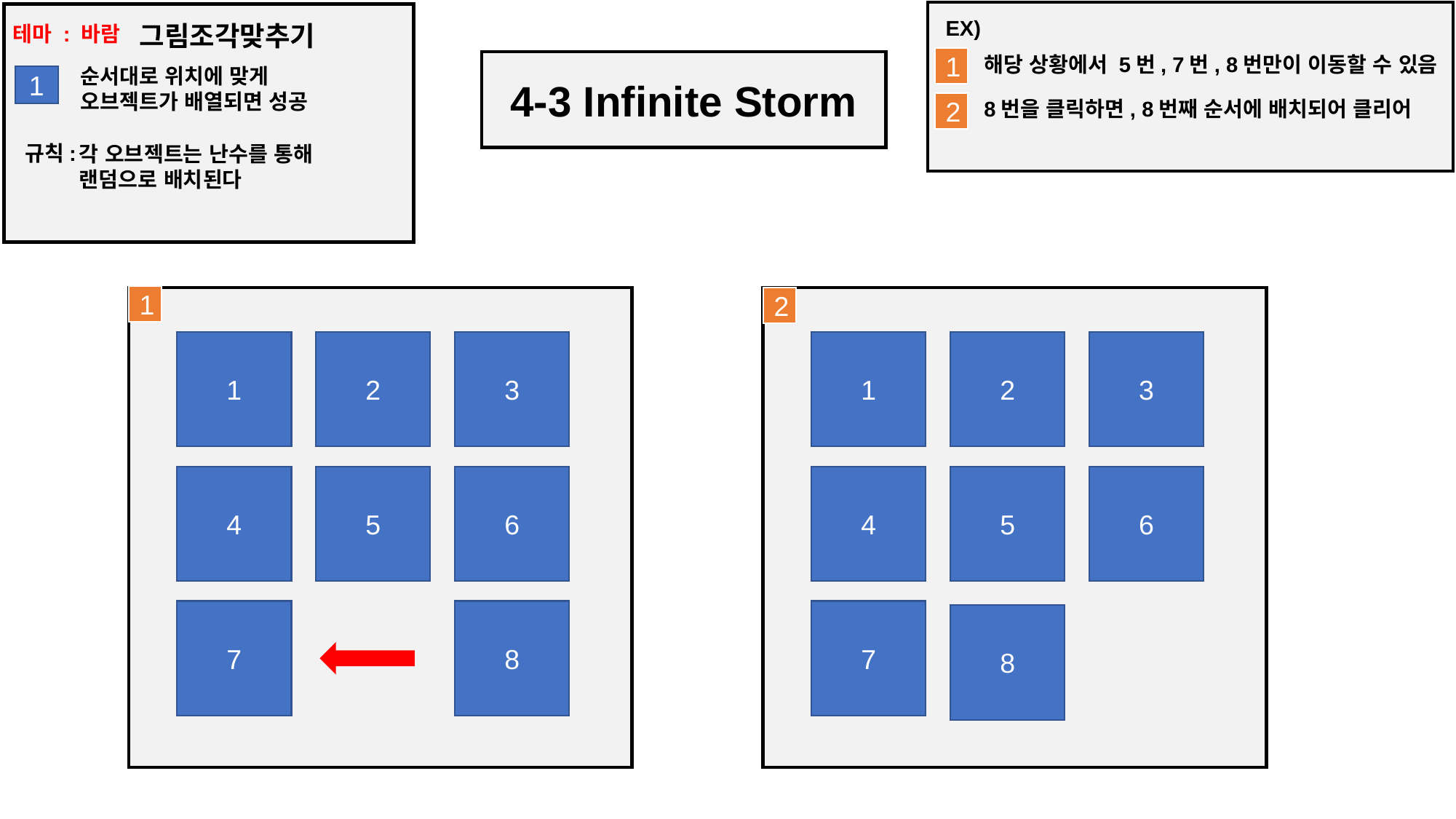

EX)
그림조각맞추기
테마 : 바람
해당 상황에서 5번, 7번, 8번만이 이동할 수 있음
1
4-3 Infinite Storm
순서대로 위치에 맞게
오브젝트가 배열되면 성공
1
8번을 클릭하면, 8번째 순서에 배치되어 클리어
2
규칙:
각 오브젝트는 난수를 통해 랜덤으로 배치된다
1

2
1
2
3
1
2
3
4
5
6
4
5
6
7
8
7
8